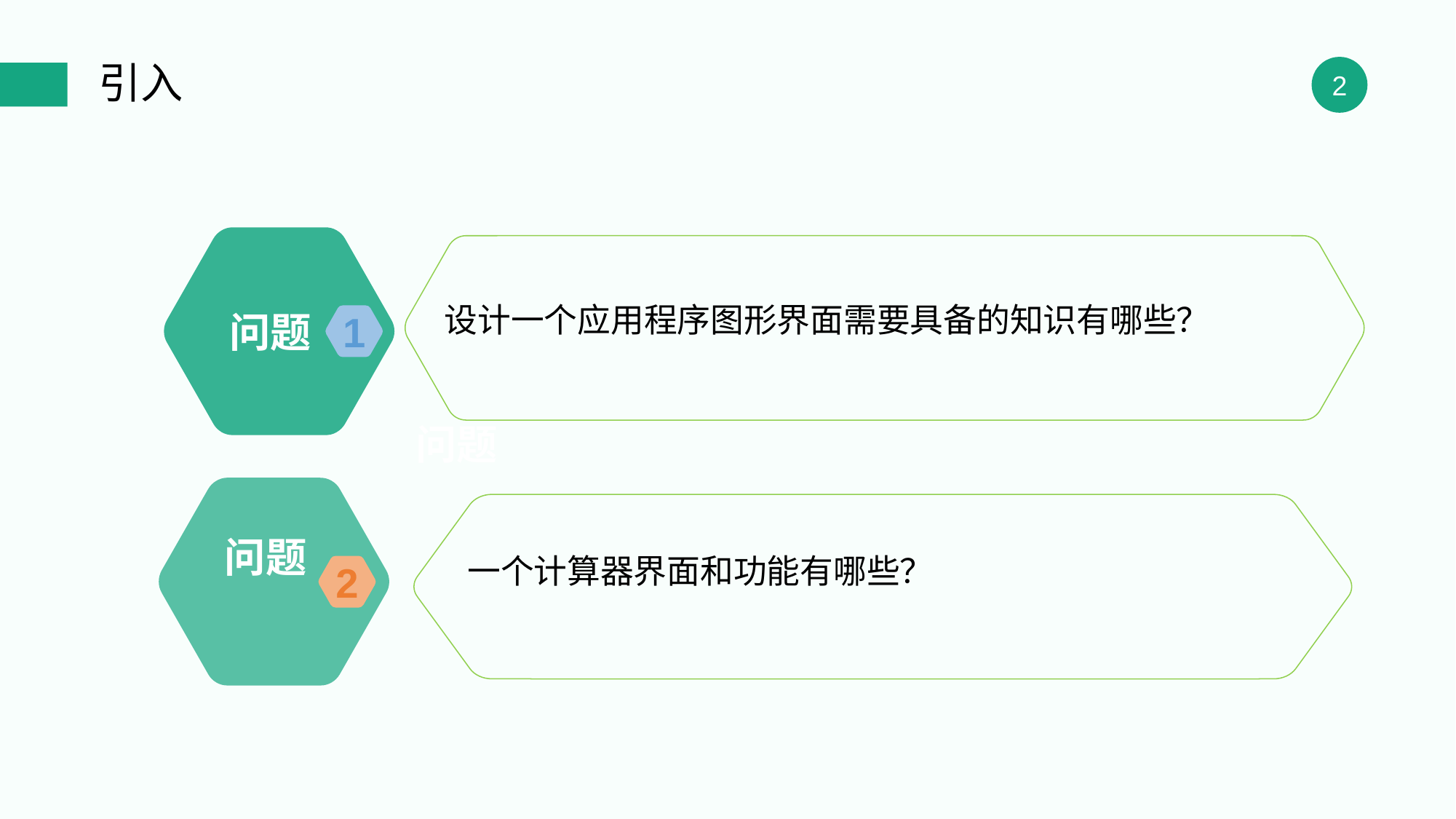

引入

1
问题
设计一个应用程序图形界面需要具备的知识有哪些？
问题

问题

2
一个计算器界面和功能有哪些？